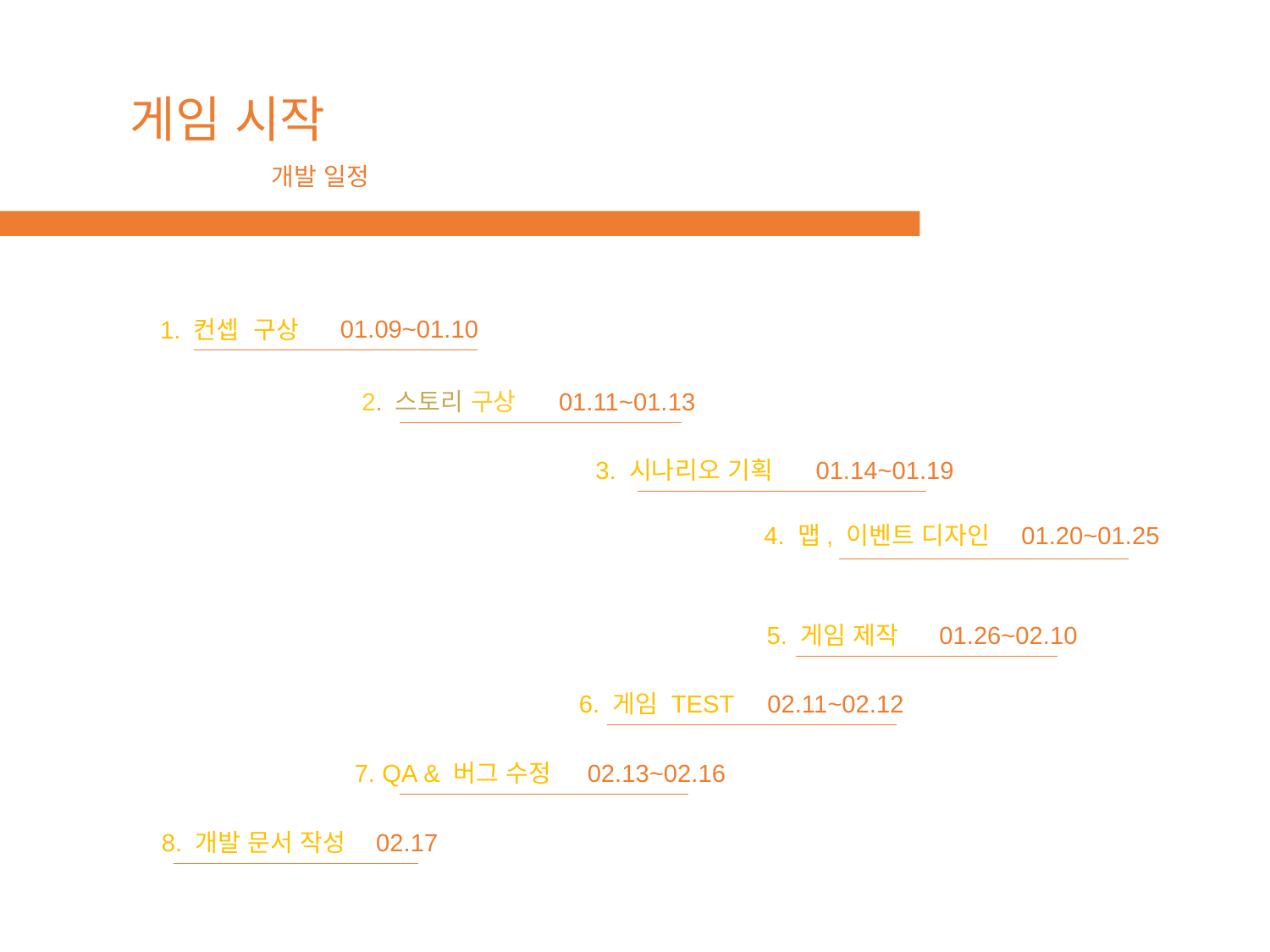

게임 시작
개발 일정

01.09~01.10
1. 컨셉  구상
01.11~01.13
2. 스토리 구상
01.14~01.19
3. 시나리오 기획
4. 맵, 이벤트 디자인
01.20~01.25
01.26~02.10
5. 게임 제작
6. 게임 TEST
02.11~02.12
7. QA & 버그 수정
02.13~02.16
02.17
8. 개발 문서 작성